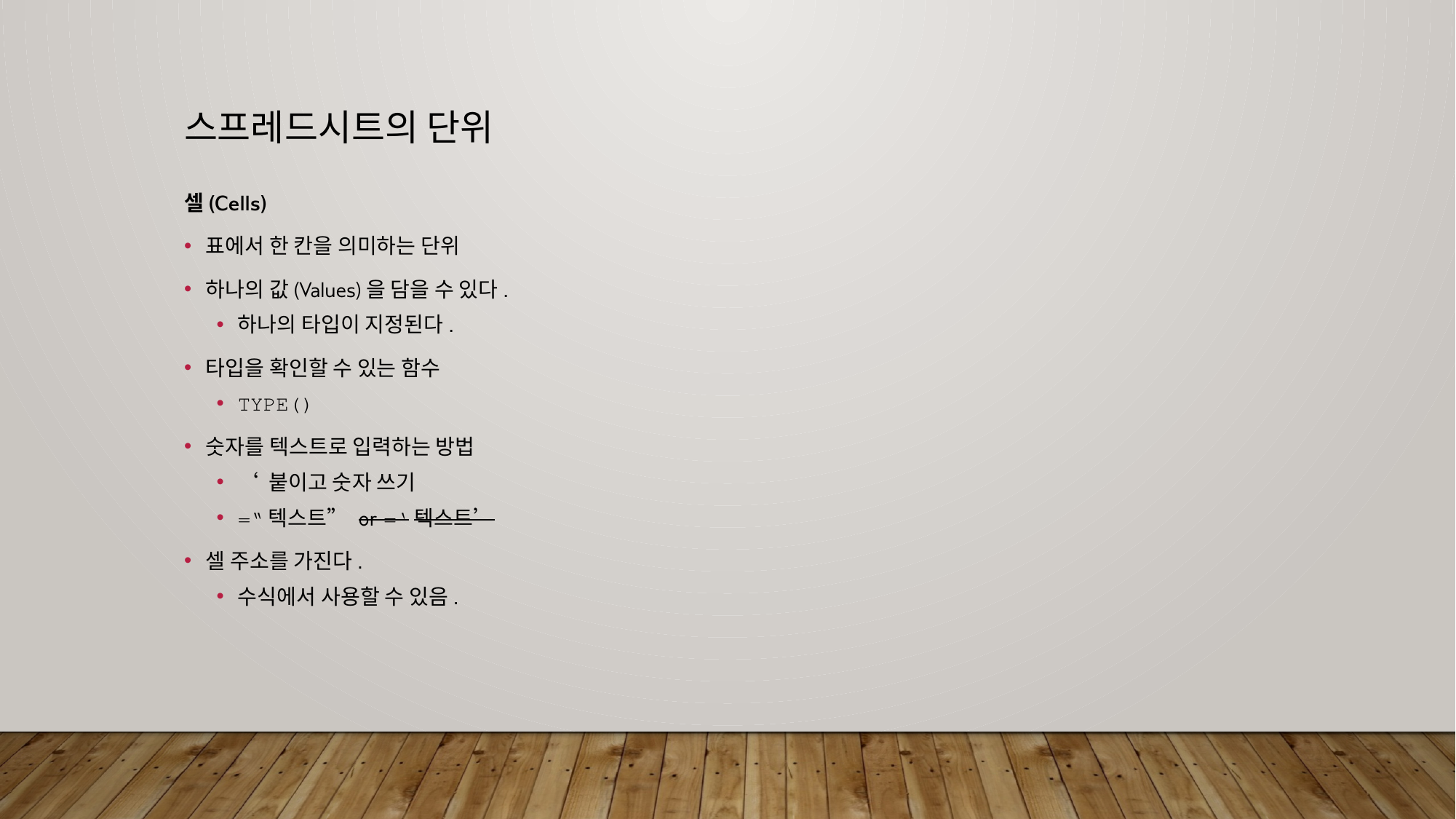

# 스프레드시트의 단위
셀(Cells)
표에서 한 칸을 의미하는 단위
하나의 값(Values)을 담을 수 있다.
하나의 타입이 지정된다.
타입을 확인할 수 있는 함수
TYPE()
숫자를 텍스트로 입력하는 방법
‘ 붙이고 숫자 쓰기
=“텍스트” or =‘텍스트’
셀 주소를 가진다.
수식에서 사용할 수 있음.